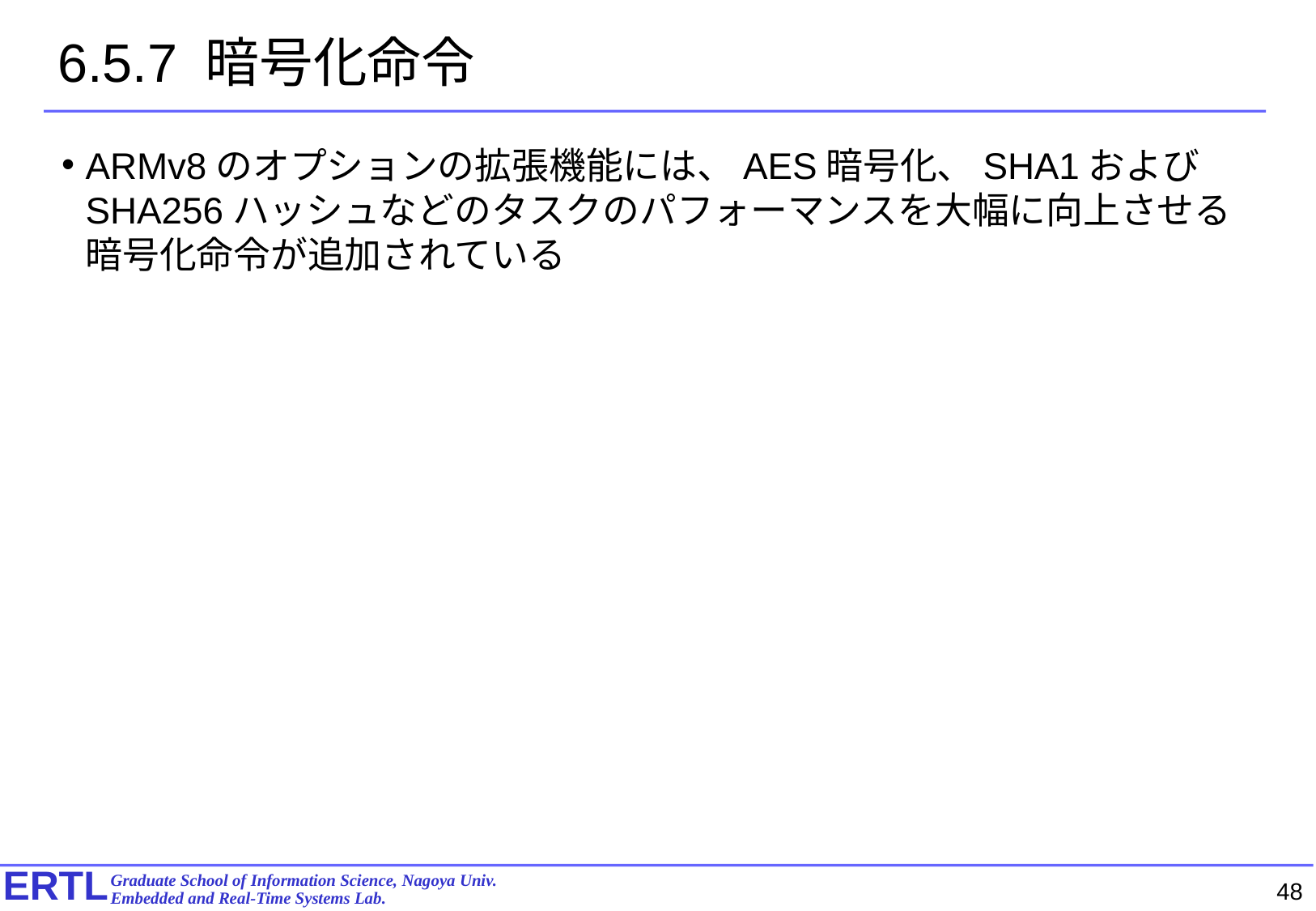

# 6.5.7 暗号化命令
ARMv8のオプションの拡張機能には、AES暗号化、SHA1およびSHA256ハッシュなどのタスクのパフォーマンスを大幅に向上させる暗号化命令が追加されている
48